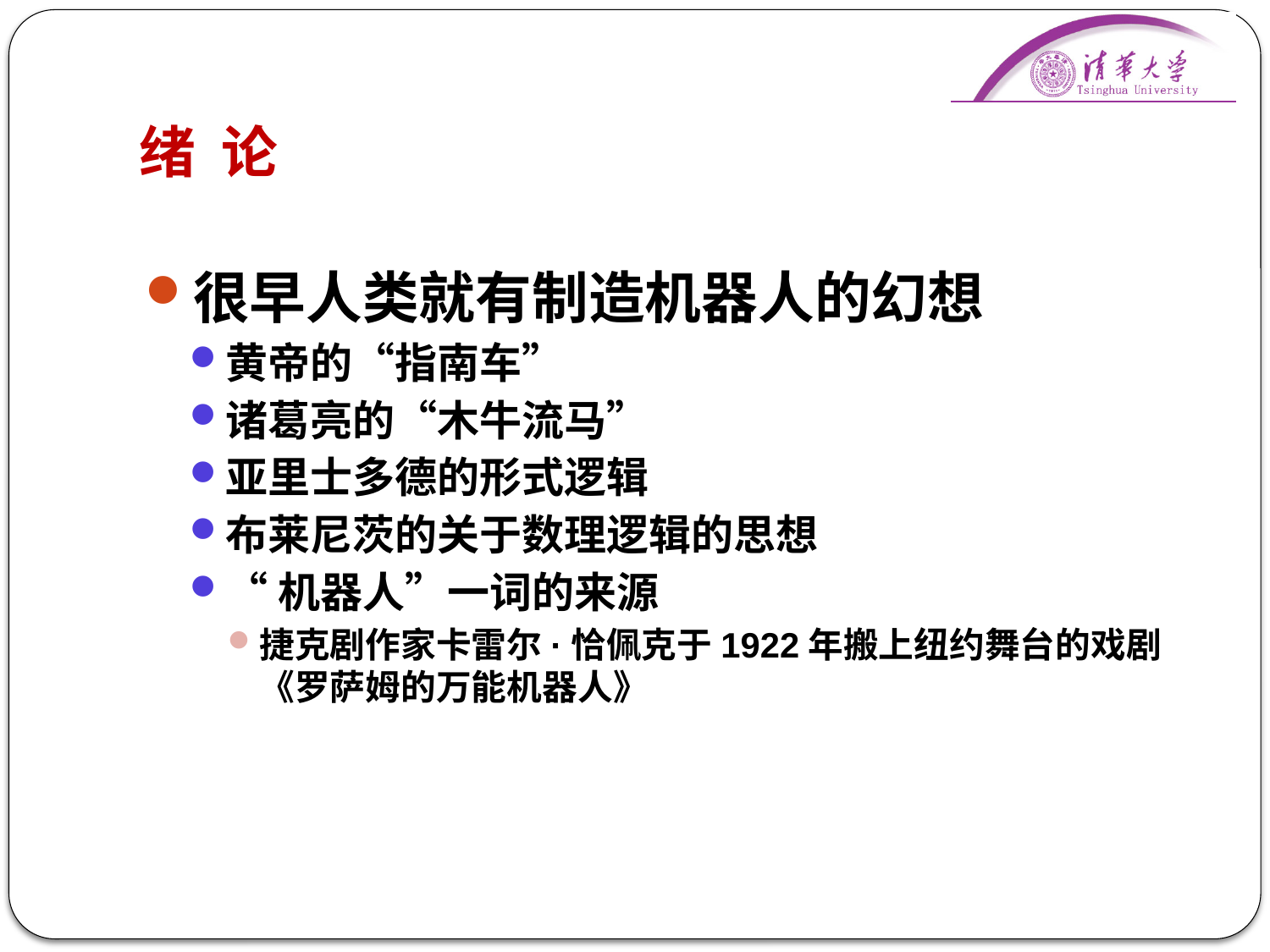

# 绪  论
很早人类就有制造机器人的幻想
黄帝的“指南车”
诸葛亮的“木牛流马”
亚里士多德的形式逻辑
布莱尼茨的关于数理逻辑的思想
“机器人”一词的来源
捷克剧作家卡雷尔·恰佩克于1922年搬上纽约舞台的戏剧《罗萨姆的万能机器人》
3